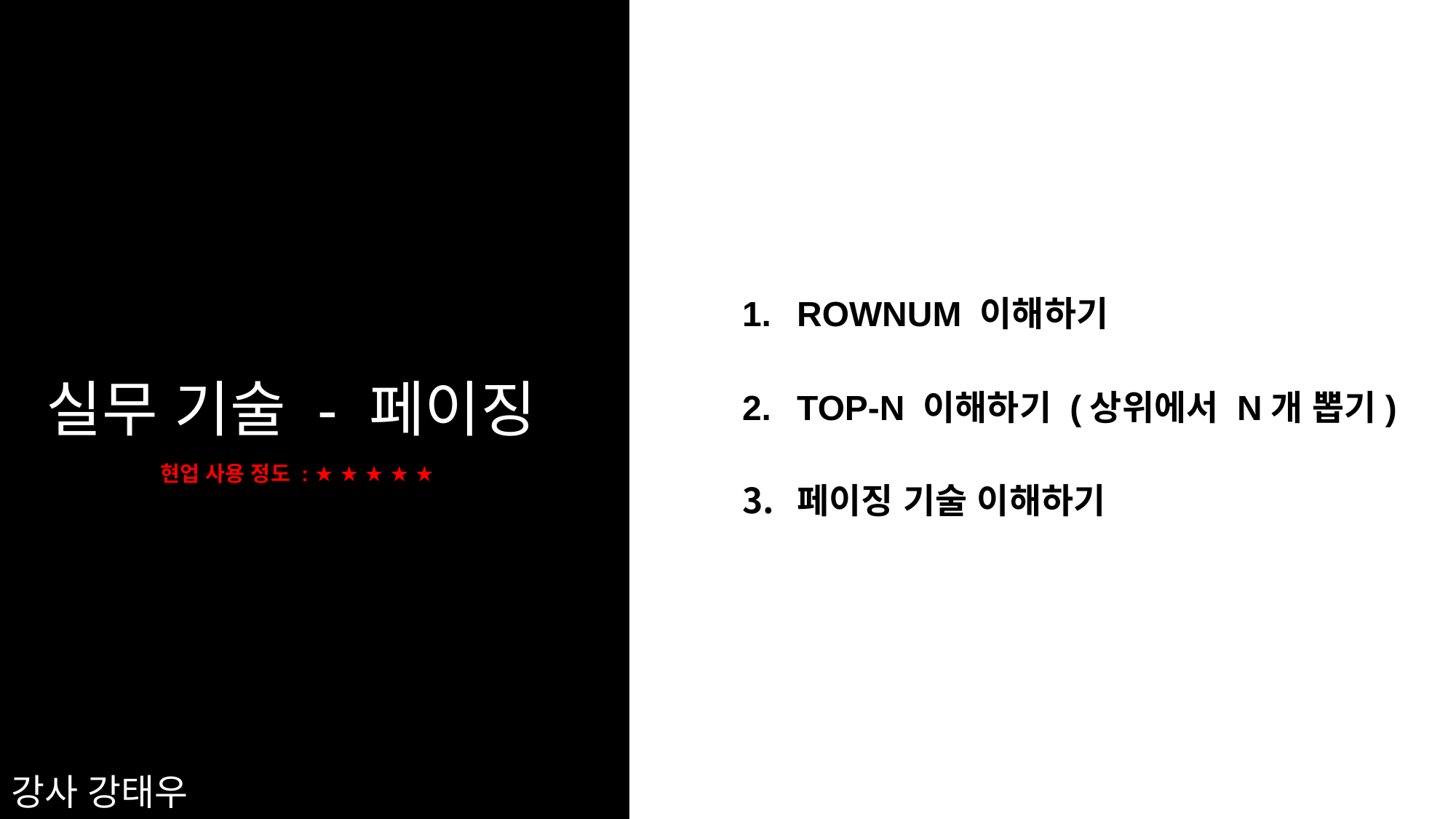

ROWNUM 이해하기

TOP-N 이해하기 (상위에서 N개 뽑기)

페이징 기술 이해하기
# 실무 기술 - 페이징
현업 사용 정도 : ★ ★ ★ ★ ★
강사 강태우